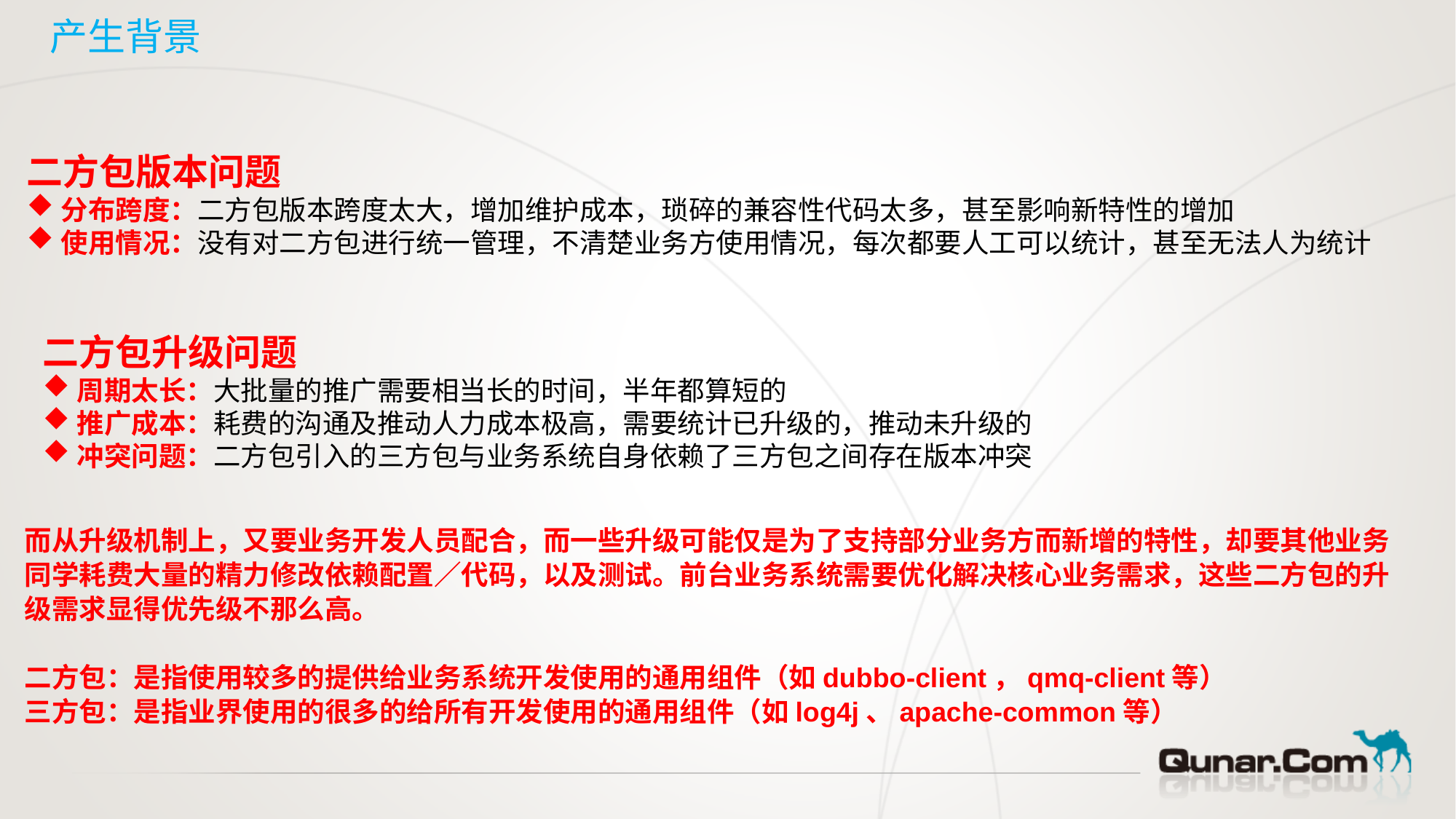

# 产生背景
二方包版本问题
分布跨度：二方包版本跨度太大，增加维护成本，琐碎的兼容性代码太多，甚至影响新特性的增加
使用情况：没有对二方包进行统一管理，不清楚业务方使用情况，每次都要人工可以统计，甚至无法人为统计
二方包升级问题
周期太长：大批量的推广需要相当长的时间，半年都算短的
推广成本：耗费的沟通及推动人力成本极高，需要统计已升级的，推动未升级的
冲突问题：二方包引入的三方包与业务系统自身依赖了三方包之间存在版本冲突
而从升级机制上，又要业务开发人员配合，而一些升级可能仅是为了支持部分业务方而新增的特性，却要其他业务
同学耗费大量的精力修改依赖配置／代码，以及测试。前台业务系统需要优化解决核心业务需求，这些二方包的升
级需求显得优先级不那么高。

二方包：是指使用较多的提供给业务系统开发使用的通用组件（如dubbo-client，qmq-client等）
三方包：是指业界使用的很多的给所有开发使用的通用组件（如log4j、apache-common等）